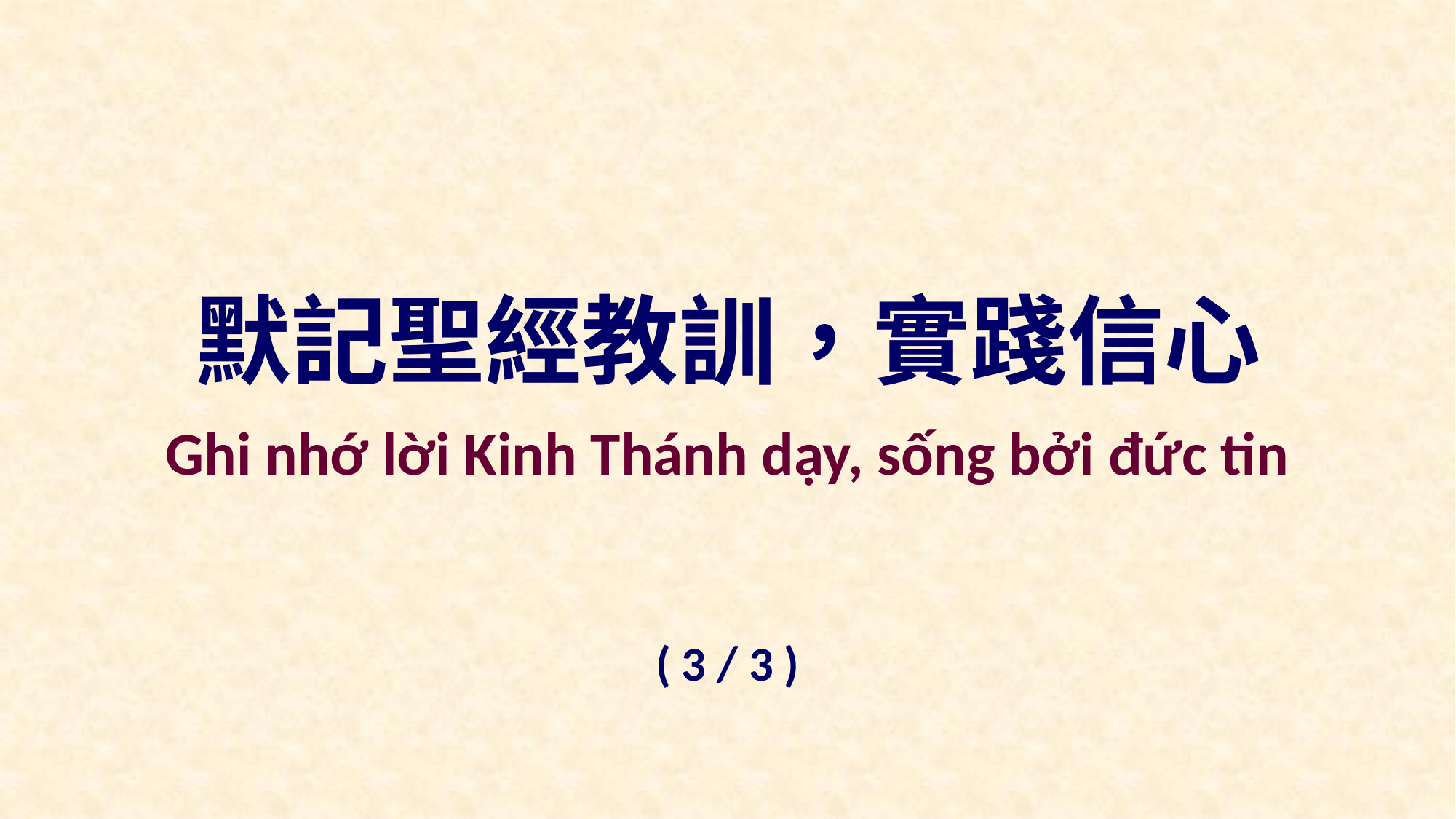

默記聖經教訓，實踐信心
Ghi nhớ lời Kinh Thánh dạy, sống bởi đức tin
( 3 / 3 )